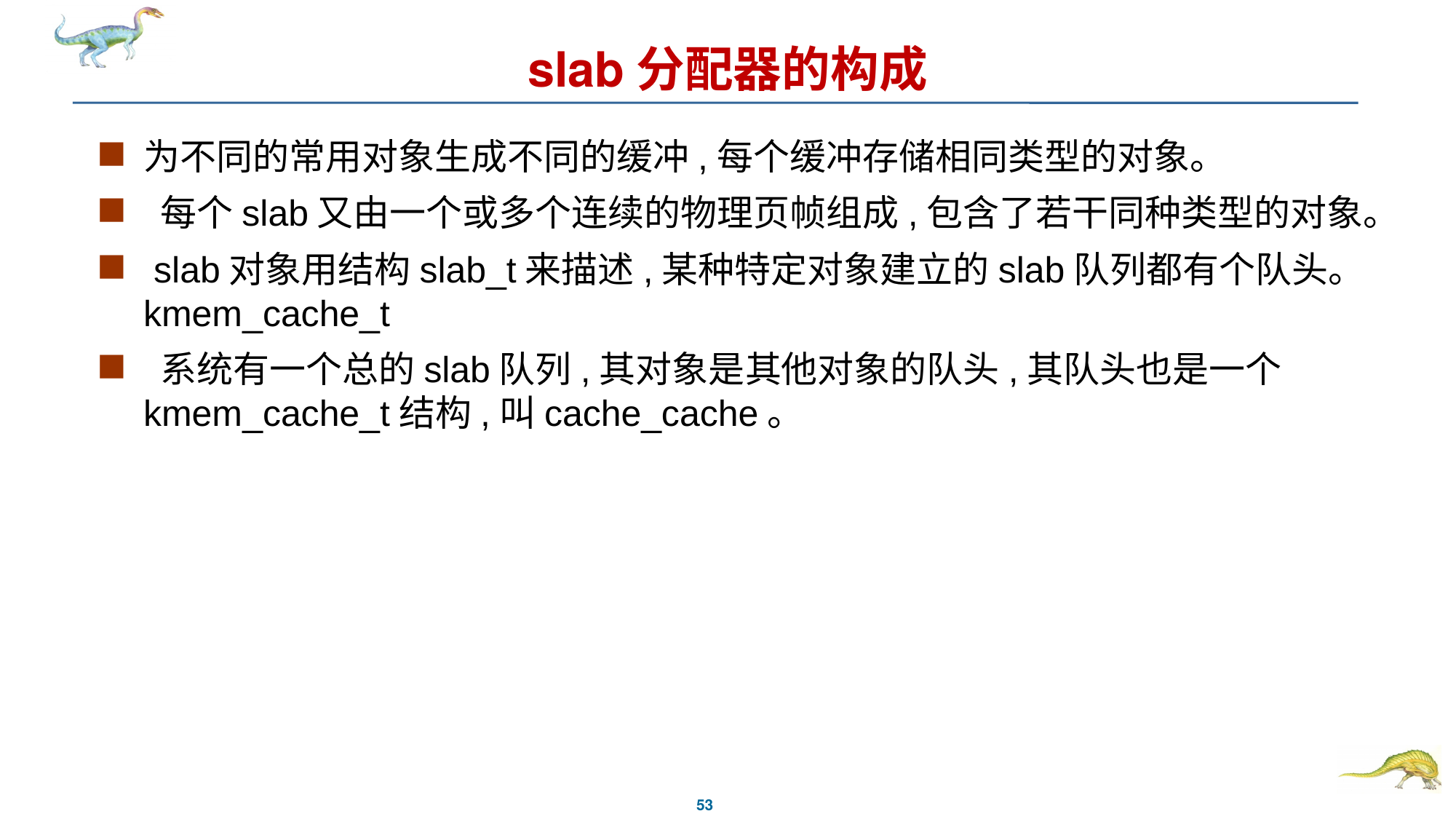

# slab分配器的构成
为不同的常用对象生成不同的缓冲,每个缓冲存储相同类型的对象。
 每个slab又由一个或多个连续的物理页帧组成,包含了若干同种类型的对象。
 slab对象用结构slab_t来描述,某种特定对象建立的slab队列都有个队头。kmem_cache_t
 系统有一个总的slab队列,其对象是其他对象的队头,其队头也是一个kmem_cache_t结构,叫cache_cache。